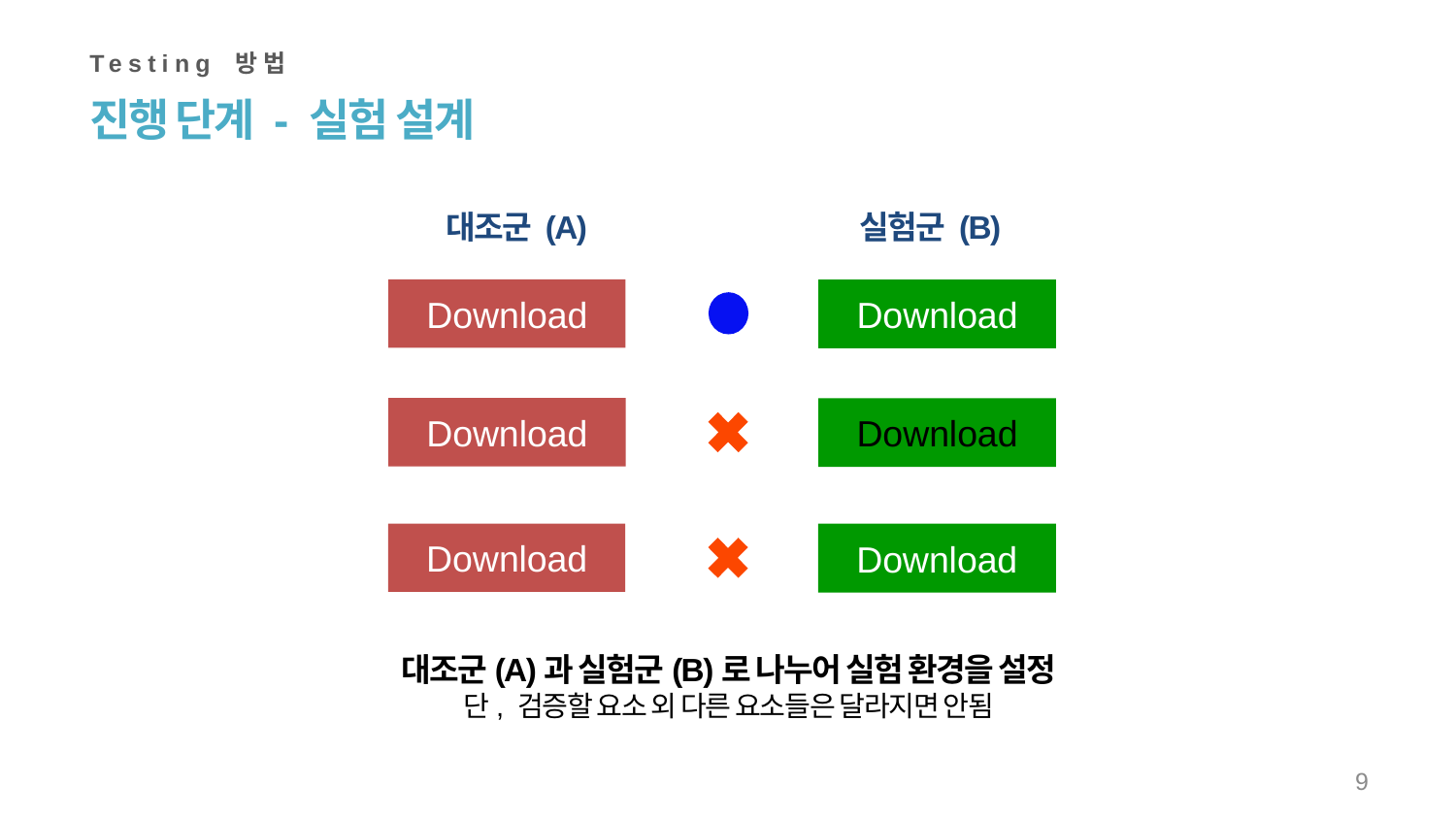

Testing 방법
진행 단계 - 실험 설계
실험군 (B)
대조군 (A)
Download
Download

Download
Download

Download
Download

대조군(A)과 실험군(B)로 나누어 실험 환경을 설정
단, 검증할 요소 외 다른 요소들은 달라지면 안됨
9